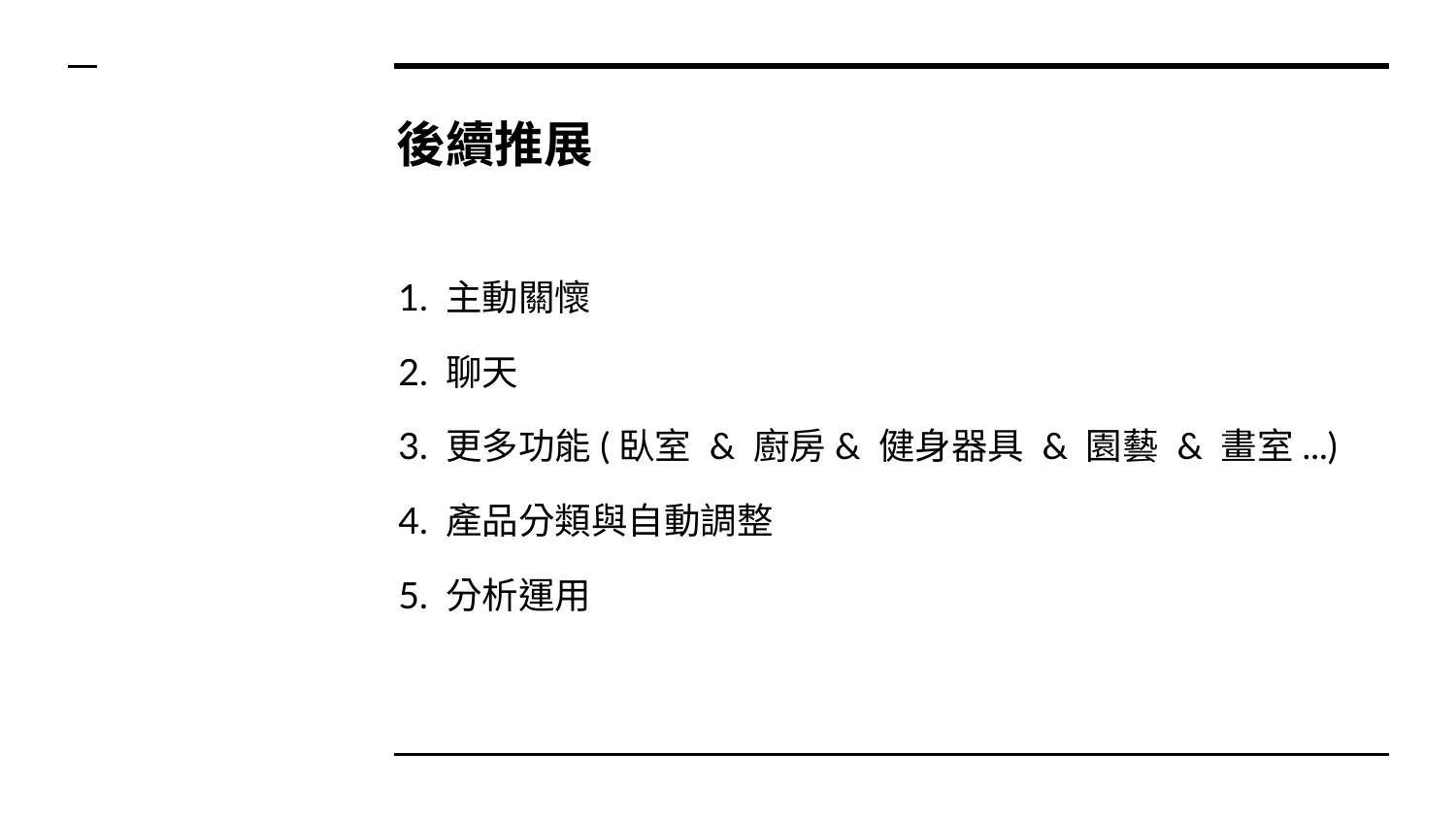

# 後續推展
1. 主動關懷
2. 聊天
3. 更多功能(臥室 & 廚房& 健身器具 & 園藝 & 畫室...)
4. 產品分類與自動調整
5. 分析運用